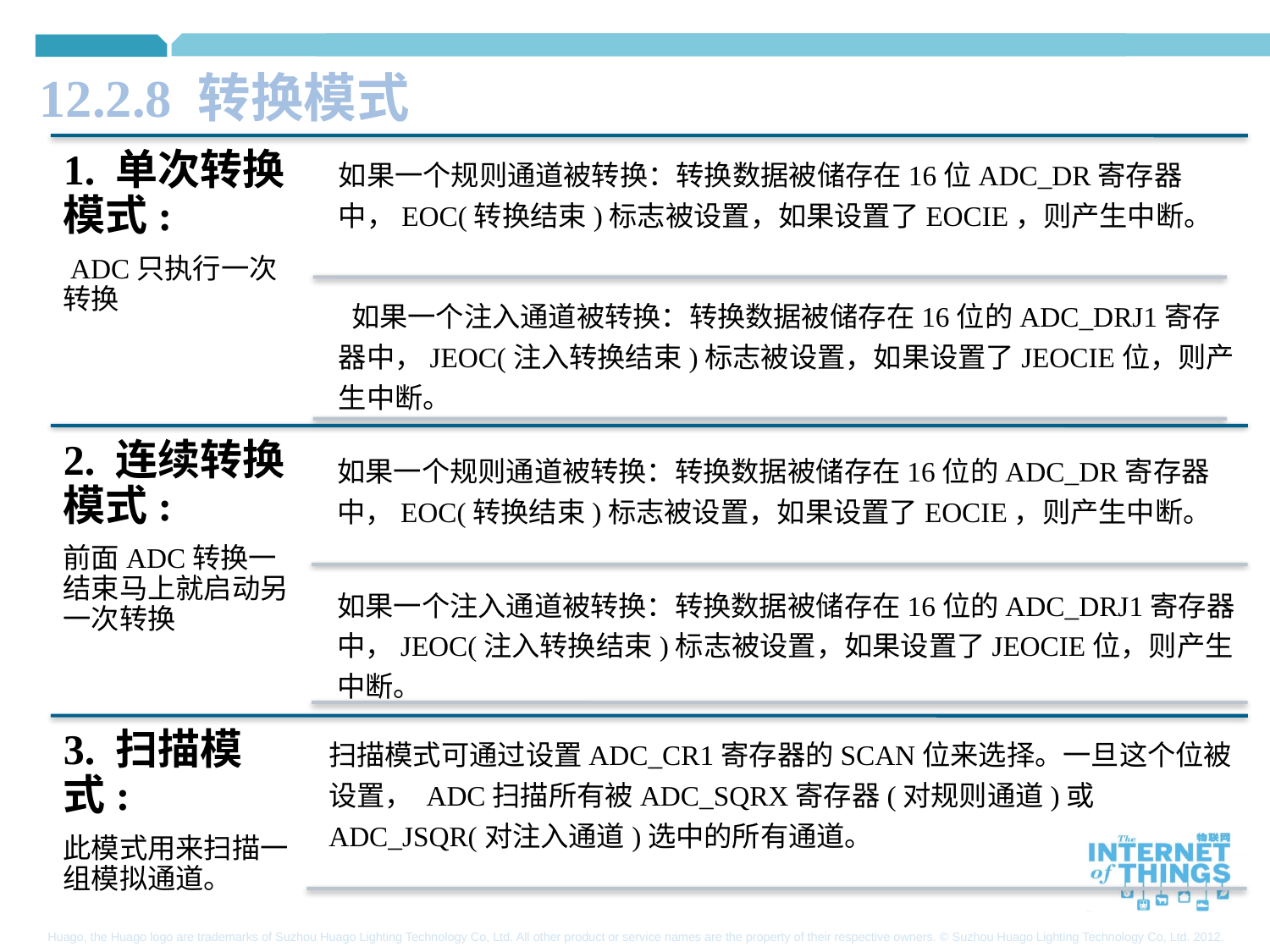

12.2.8 转换模式
1. 单次转换模式:
 ADC只执行一次转换
如果一个规则通道被转换：转换数据被储存在16位ADC_DR寄存器中，EOC(转换结束)标志被设置，如果设置了EOCIE，则产生中断。
 如果一个注入通道被转换：转换数据被储存在16位的ADC_DRJ1寄存器中，JEOC(注入转换结束)标志被设置，如果设置了JEOCIE位，则产生中断。
2. 连续转换模式:
前面ADC转换一结束马上就启动另一次转换
如果一个规则通道被转换：转换数据被储存在16位的ADC_DR寄存器中，EOC(转换结束)标志被设置，如果设置了EOCIE，则产生中断。
如果一个注入通道被转换：转换数据被储存在16位的ADC_DRJ1寄存器中，JEOC(注入转换结束)标志被设置，如果设置了JEOCIE位，则产生中断。
3. 扫描模式:
此模式用来扫描一组模拟通道。
扫描模式可通过设置ADC_CR1寄存器的SCAN位来选择。一旦这个位被设置， ADC扫描所有被ADC_SQRX寄存器(对规则通道)或ADC_JSQR(对注入通道)选中的所有通道。